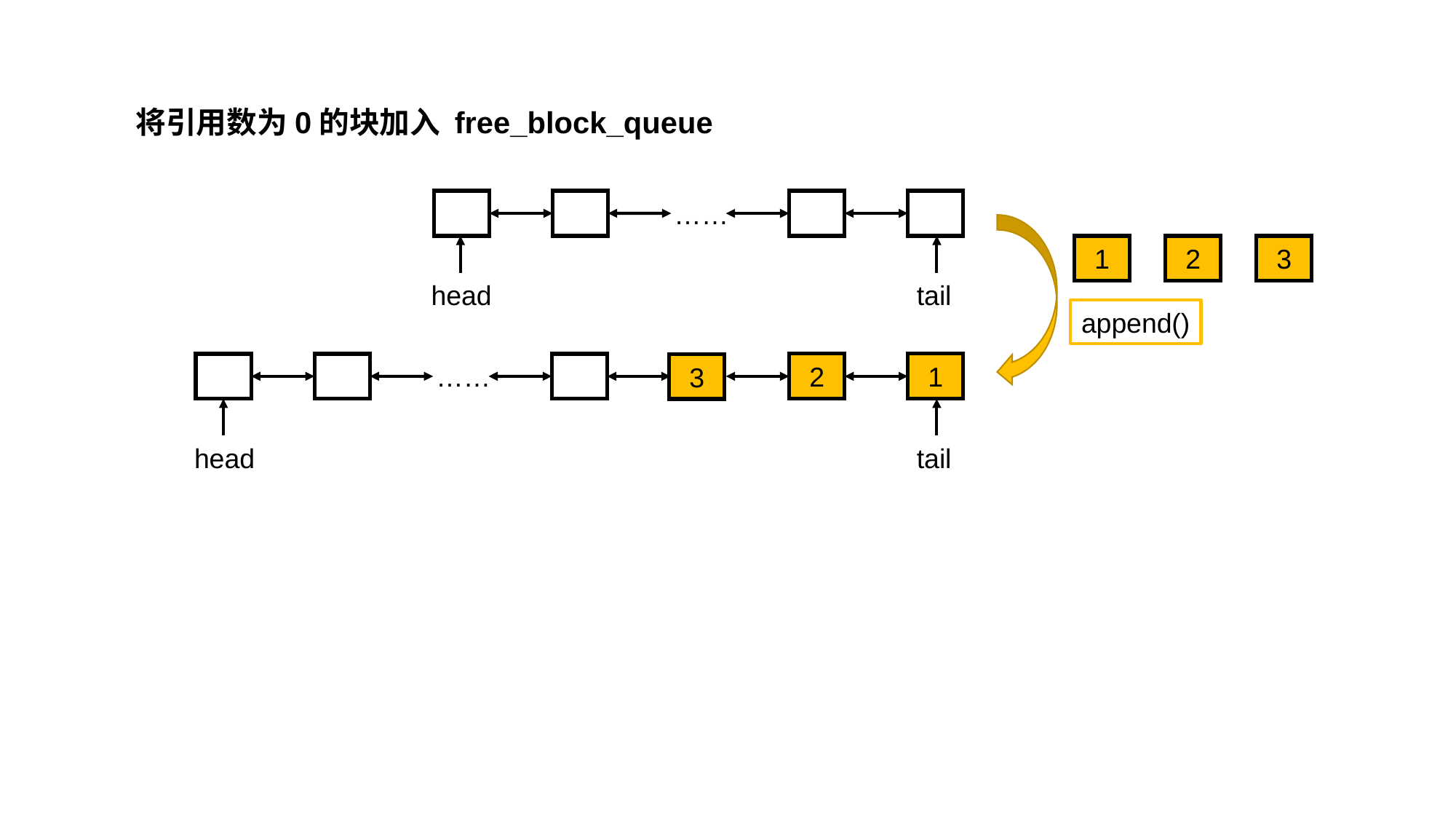

将引用数为0的块加入 free_block_queue

……

2
3
1
head
tail
append()
2
1

3
……
head
tail